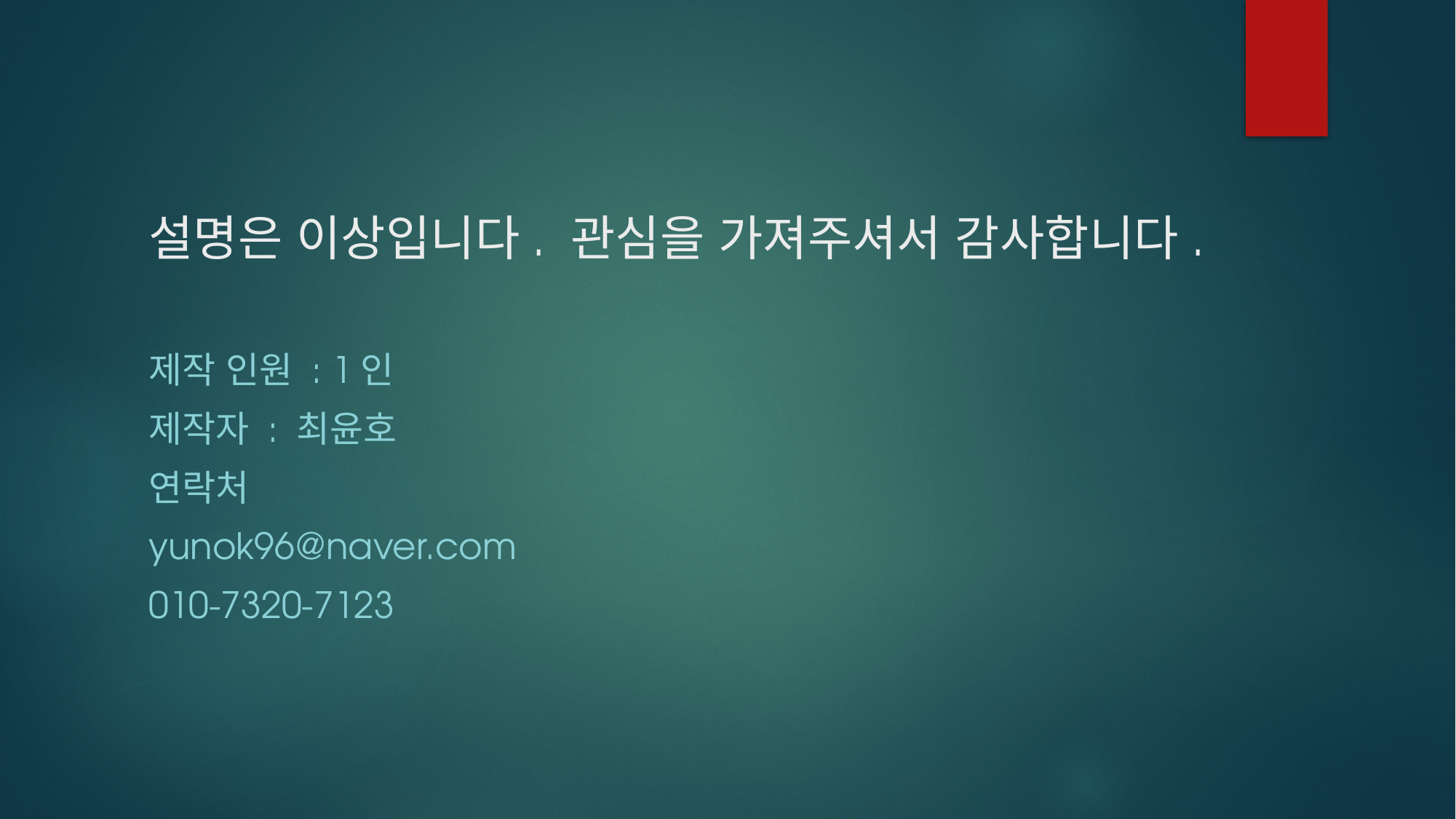

# 설명은 이상입니다. 관심을 가져주셔서 감사합니다.
제작 인원 : 1인
제작자 : 최윤호
연락처
yunok96@naver.com
010-7320-7123